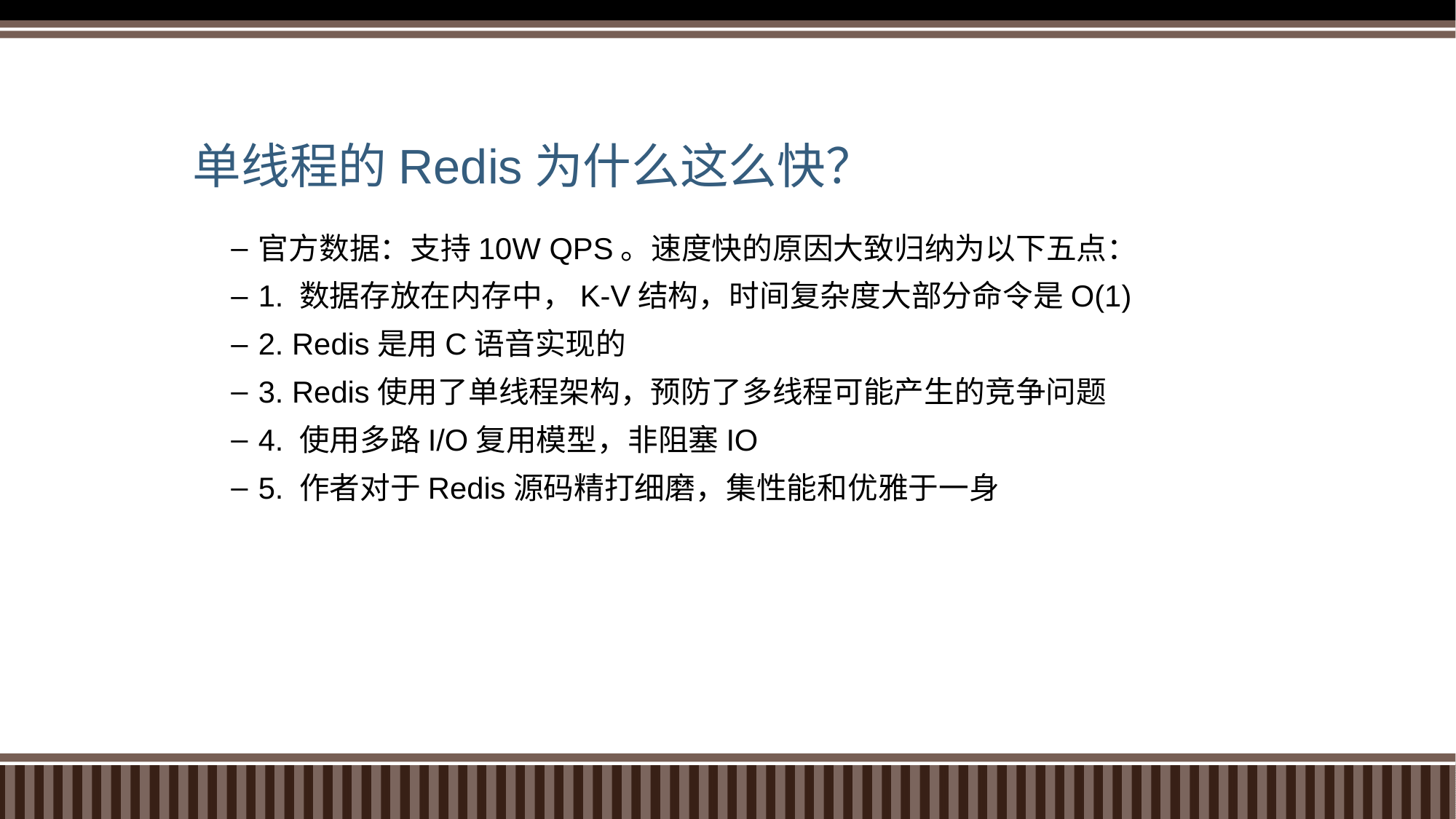

# 单线程的Redis为什么这么快？
官方数据：支持10W QPS。速度快的原因大致归纳为以下五点：
1. 数据存放在内存中，K-V结构，时间复杂度大部分命令是O(1)
2. Redis是用C语音实现的
3. Redis使用了单线程架构，预防了多线程可能产生的竞争问题
4. 使用多路I/O复用模型，非阻塞IO
5. 作者对于Redis源码精打细磨，集性能和优雅于一身